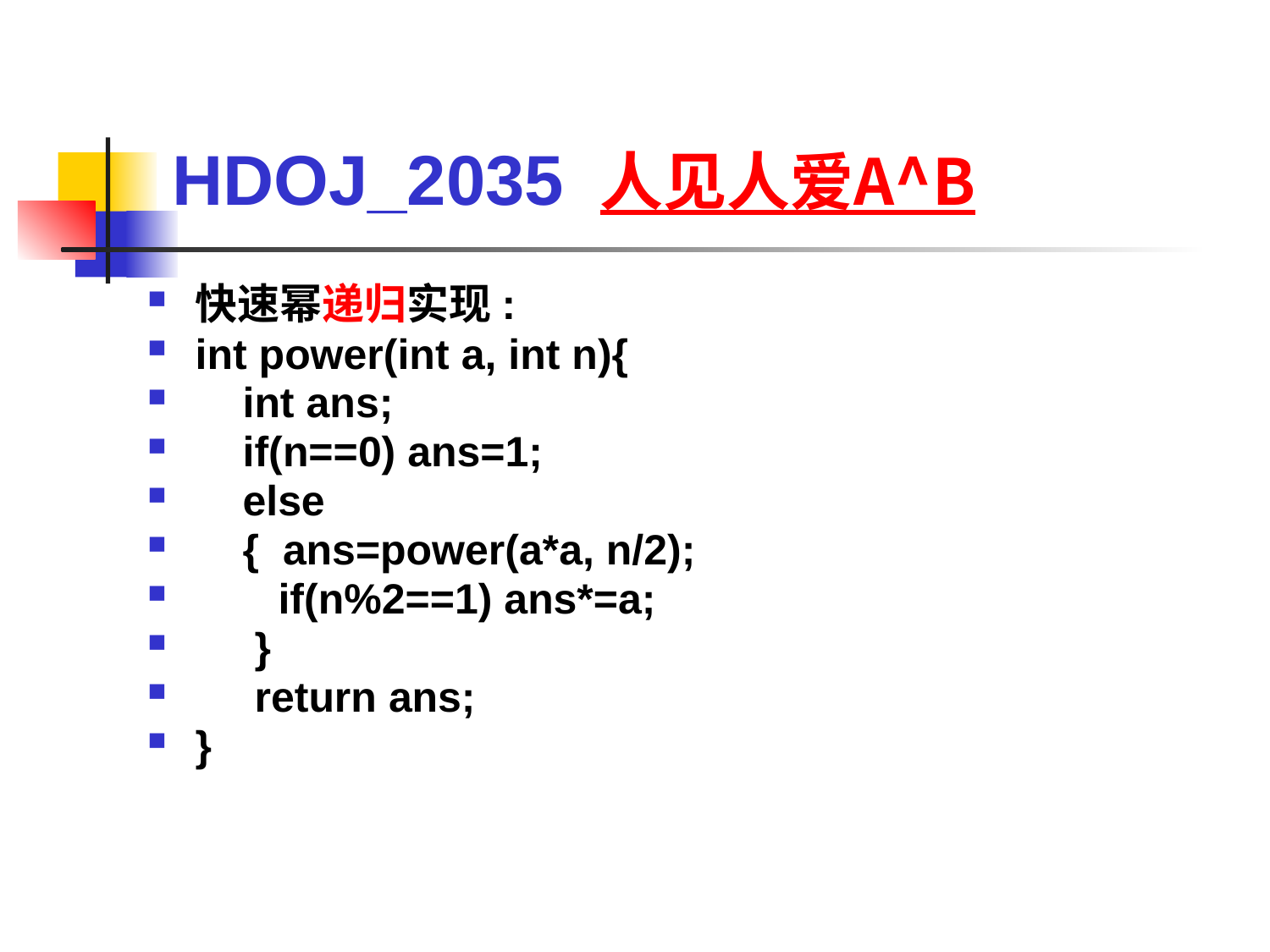

# HDOJ_2035 人见人爱A^B
快速幂递归实现:
int power(int a, int n){
    int ans;
    if(n==0) ans=1;
    else
    {  ans=power(a*a, n/2);
       if(n%2==1) ans*=a;
     }
     return ans;
}

19